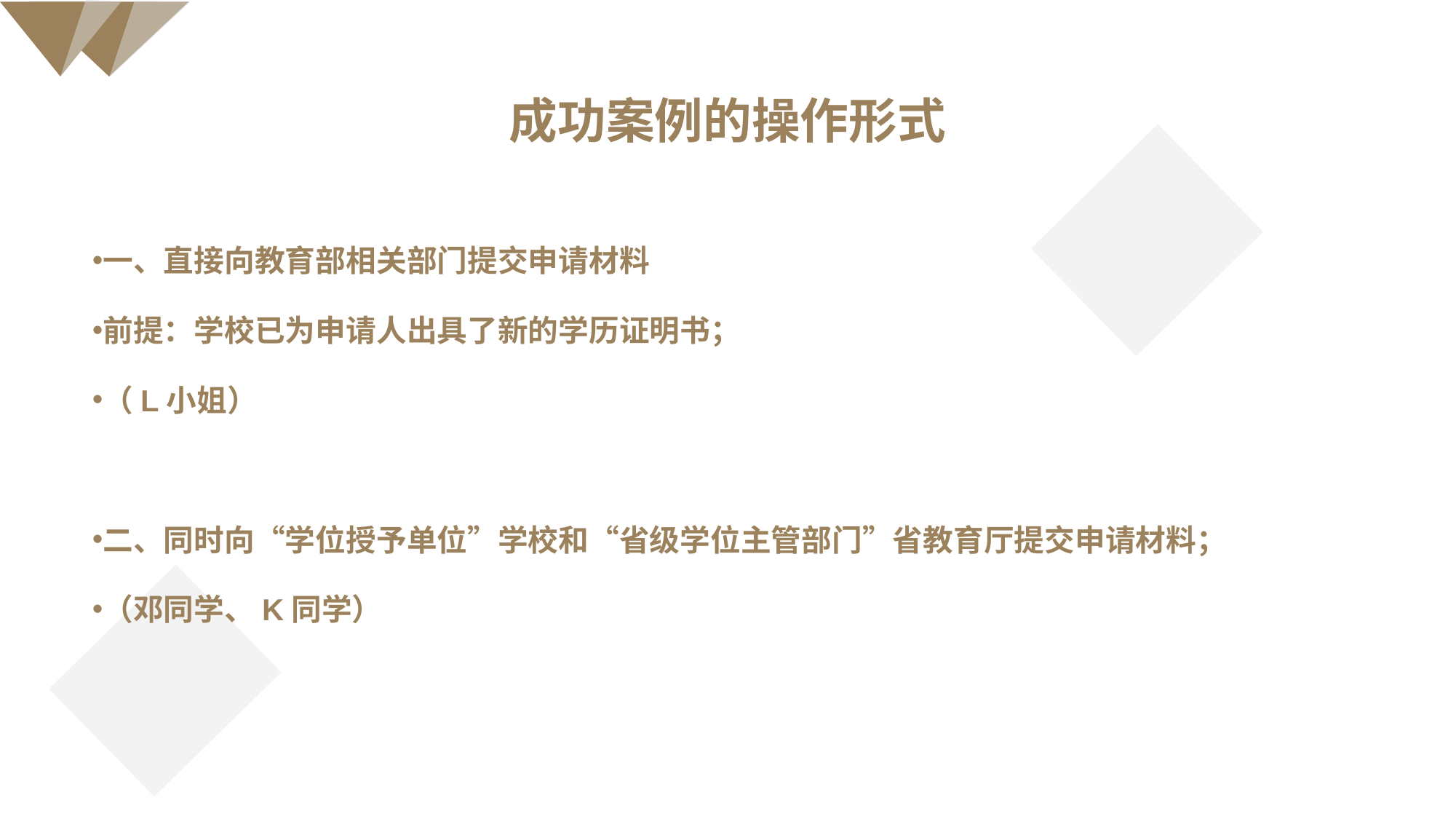

# 成功案例的操作形式

一、直接向教育部相关部门提交申请材料
前提：学校已为申请人出具了新的学历证明书；
（L小姐）

二、同时向“学位授予单位”学校和“省级学位主管部门”省教育厅提交申请材料；
（邓同学、K同学）